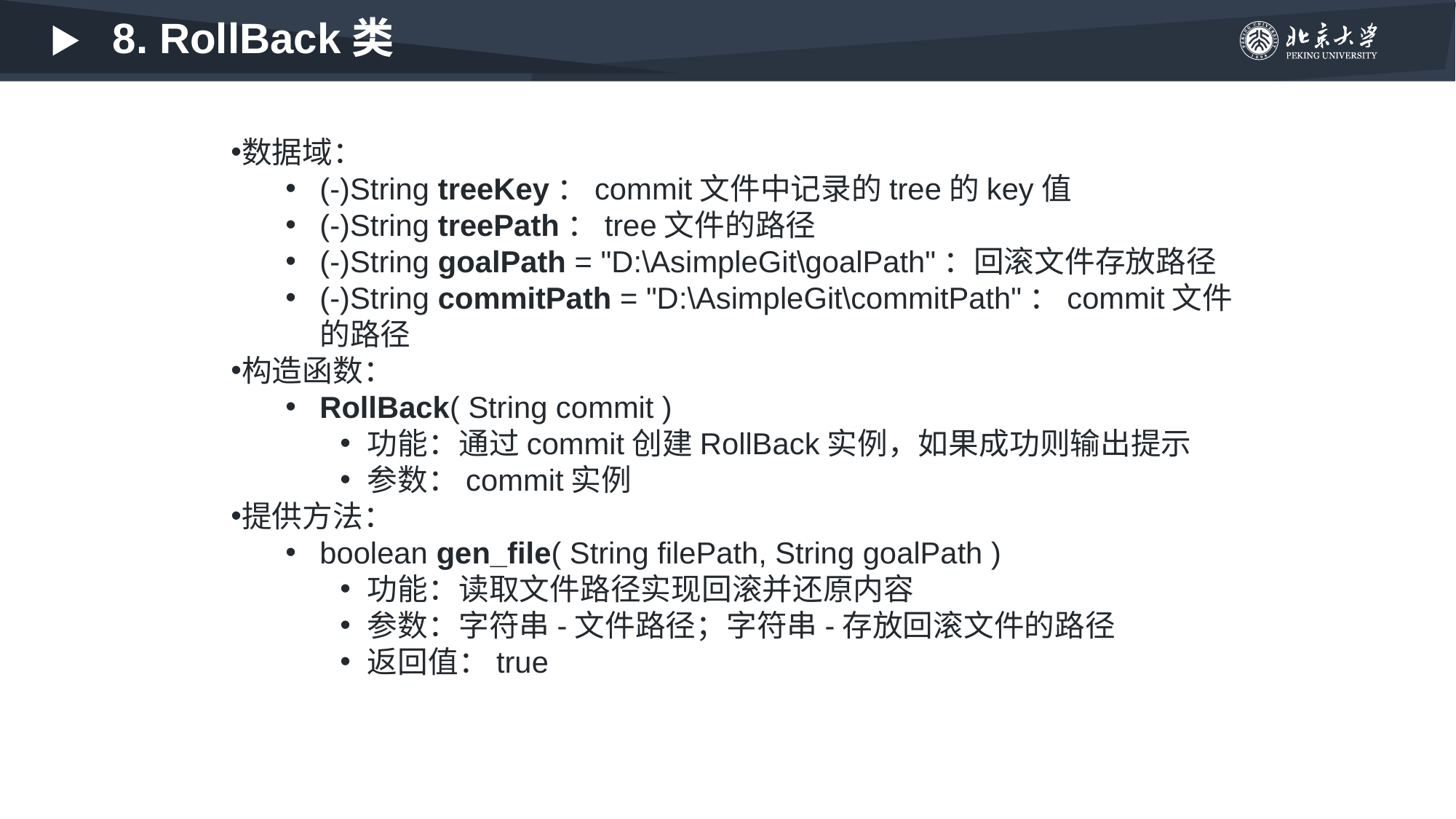

8. RollBack类
数据域：
(-)String treeKey：commit文件中记录的tree的key值
(-)String treePath：tree文件的路径
(-)String goalPath = "D:\AsimpleGit\goalPath"：回滚文件存放路径
(-)String commitPath = "D:\AsimpleGit\commitPath"：commit文件的路径
构造函数：
RollBack( String commit )
功能：通过commit创建RollBack实例，如果成功则输出提示
参数：commit实例
提供方法：
boolean gen_file( String filePath, String goalPath )
功能：读取文件路径实现回滚并还原内容
参数：字符串-文件路径；字符串-存放回滚文件的路径
返回值：true